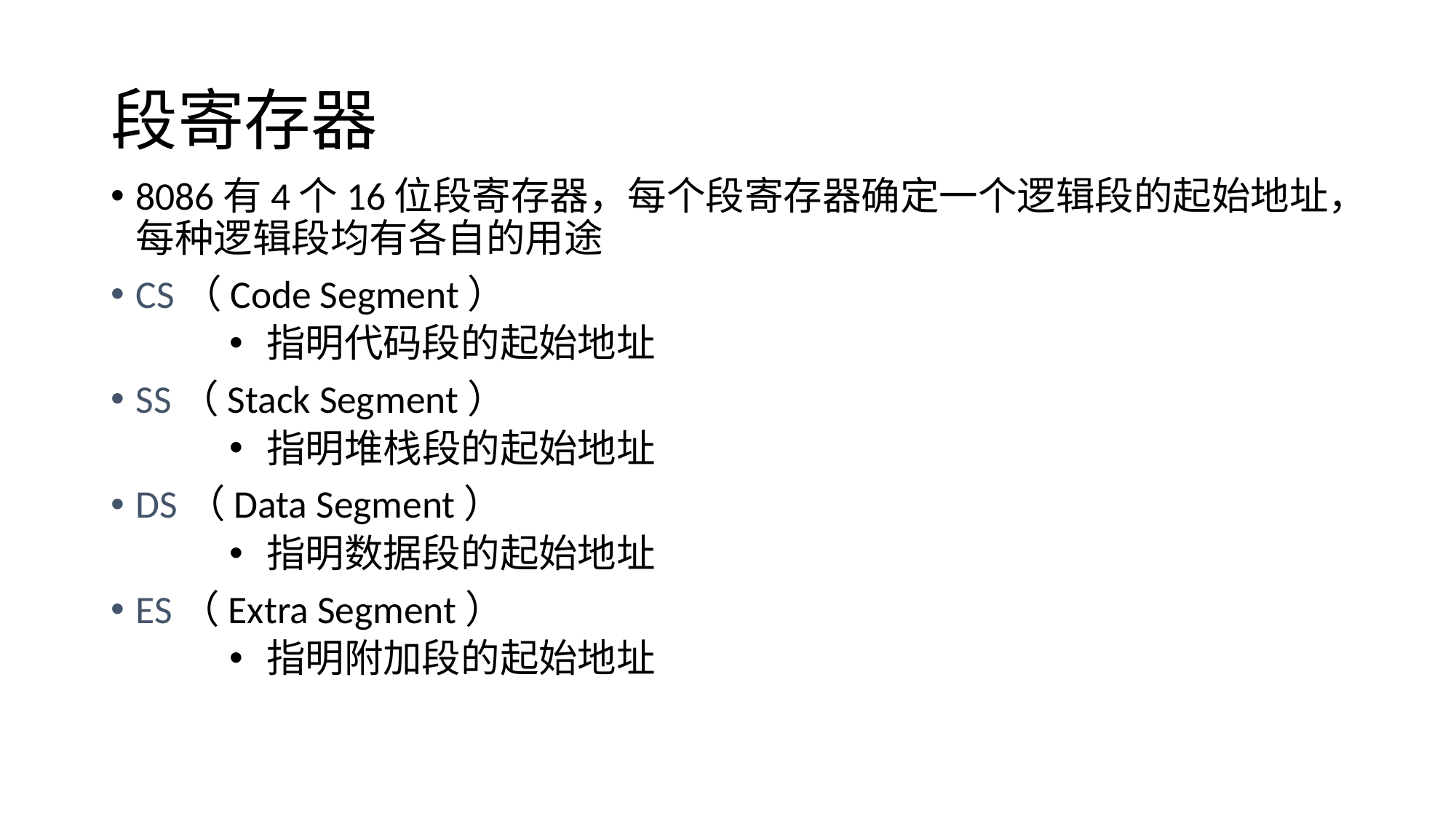

# 段寄存器
8086有4个16位段寄存器，每个段寄存器确定一个逻辑段的起始地址，每种逻辑段均有各自的用途
CS（Code Segment）
指明代码段的起始地址
SS（Stack Segment）
指明堆栈段的起始地址
DS（Data Segment）
指明数据段的起始地址
ES（Extra Segment）
指明附加段的起始地址